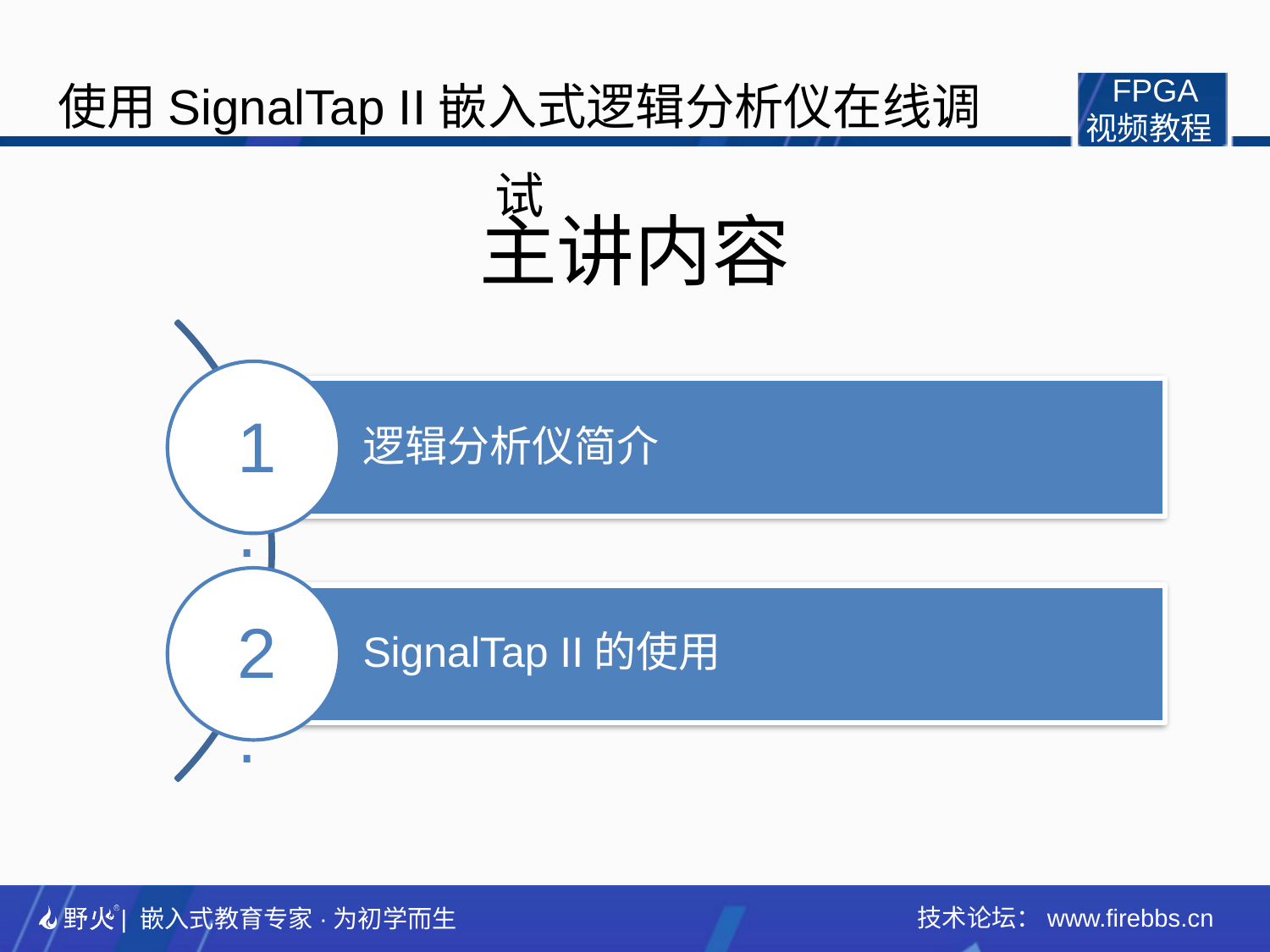

使用SignalTap II嵌入式逻辑分析仪在线调试
   FPGA
视频教程
主讲内容
逻辑分析仪简介
SignalTap II的使用
1.
2.